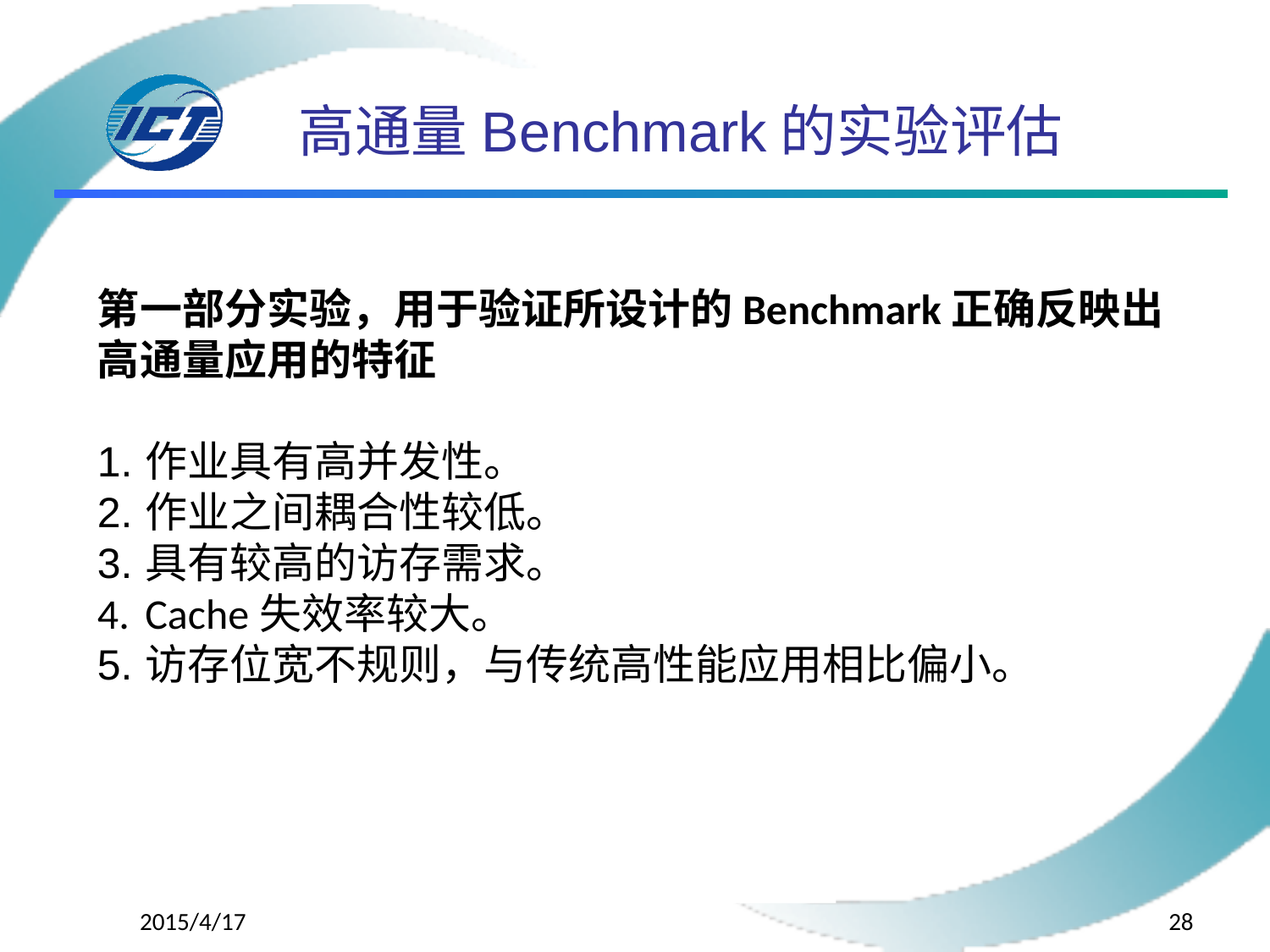

# 高通量Benchmark的实验评估
第一部分实验，用于验证所设计的Benchmark正确反映出高通量应用的特征

作业具有高并发性。
作业之间耦合性较低。
具有较高的访存需求。
Cache失效率较大。
访存位宽不规则，与传统高性能应用相比偏小。
2015/4/17
28